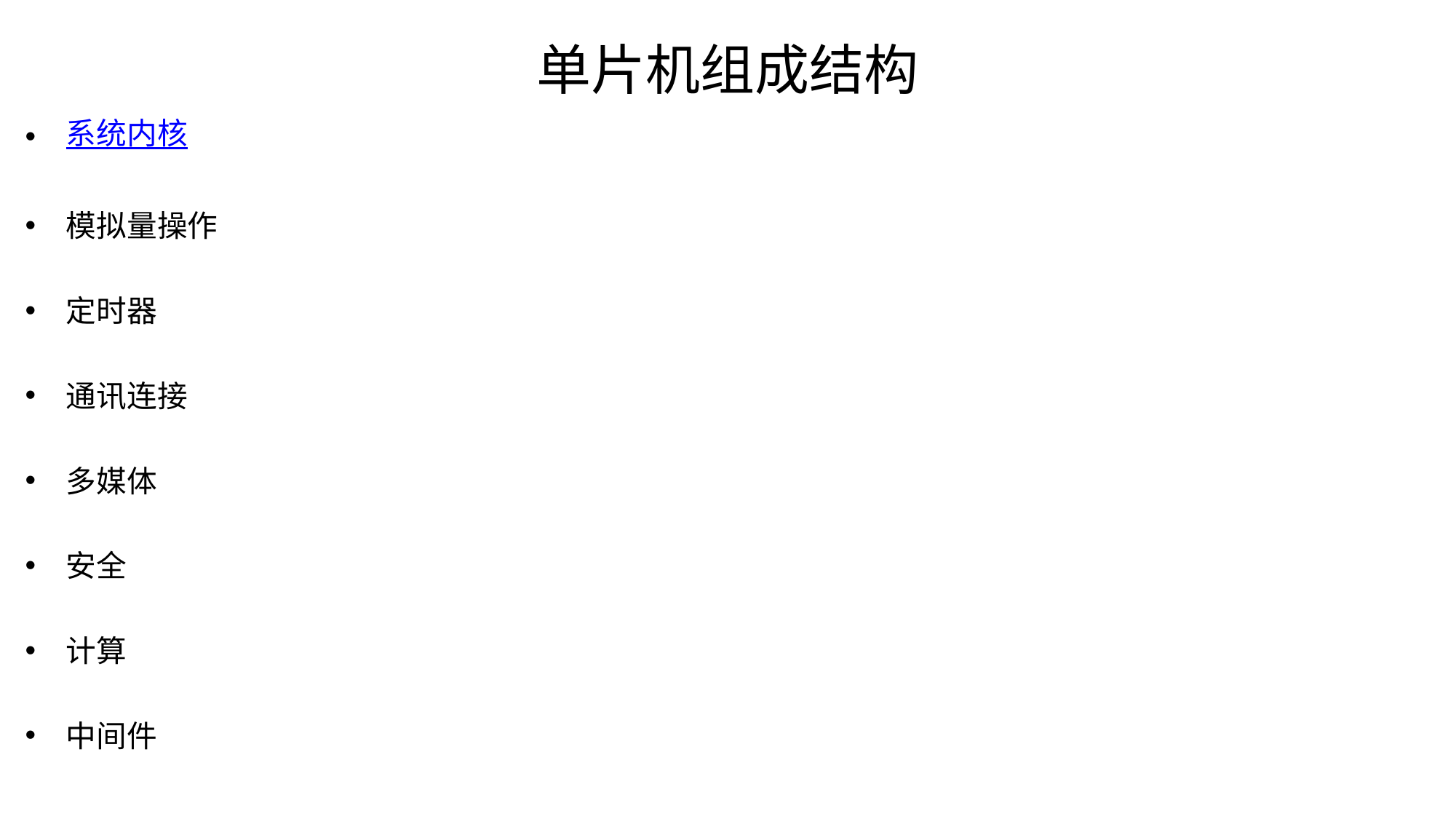

# 单片机组成结构
系统内核

模拟量操作

定时器

通讯连接

多媒体

安全

计算

中间件